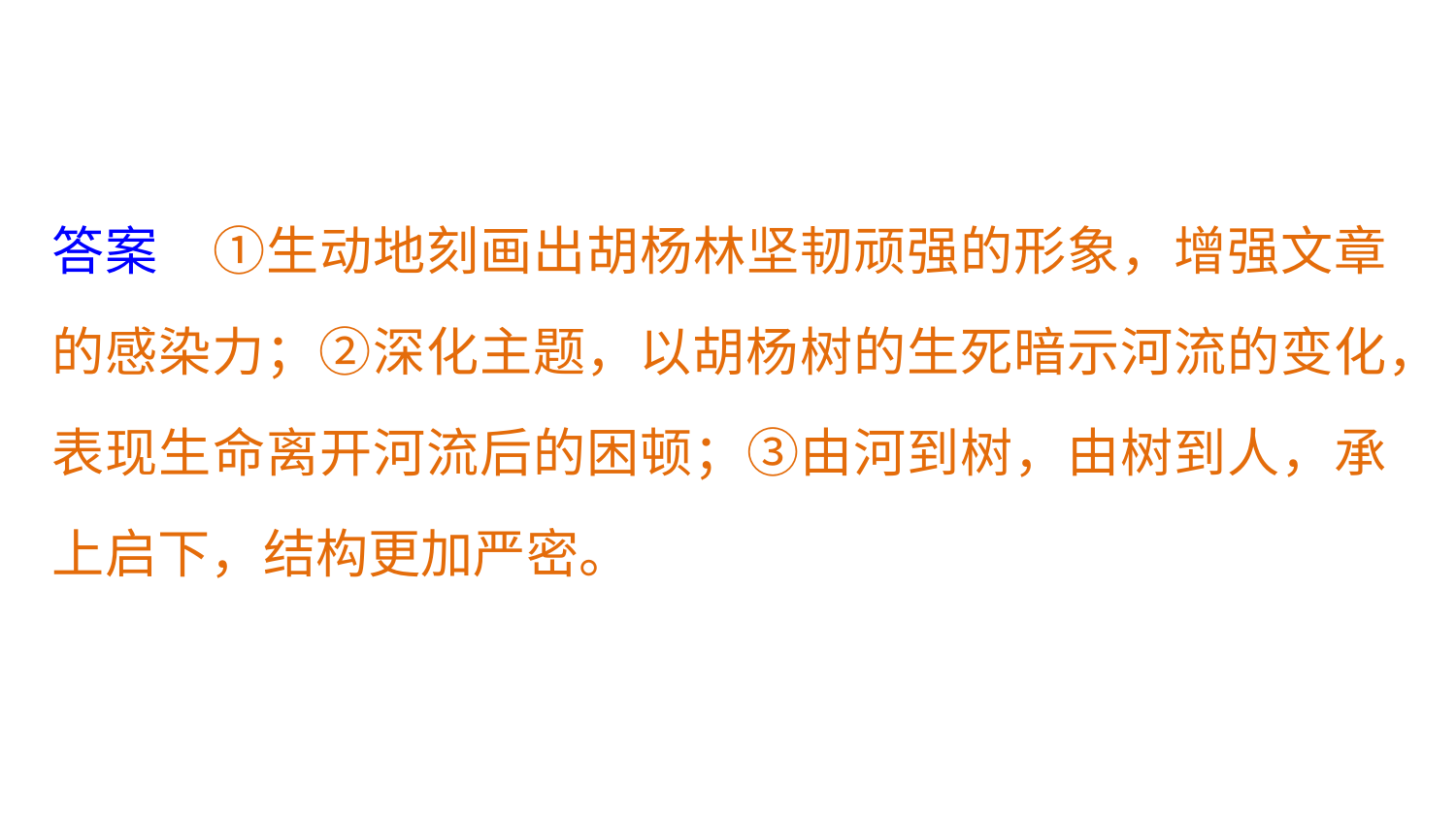

答案　①生动地刻画出胡杨林坚韧顽强的形象，增强文章的感染力；②深化主题，以胡杨树的生死暗示河流的变化，表现生命离开河流后的困顿；③由河到树，由树到人，承上启下，结构更加严密。